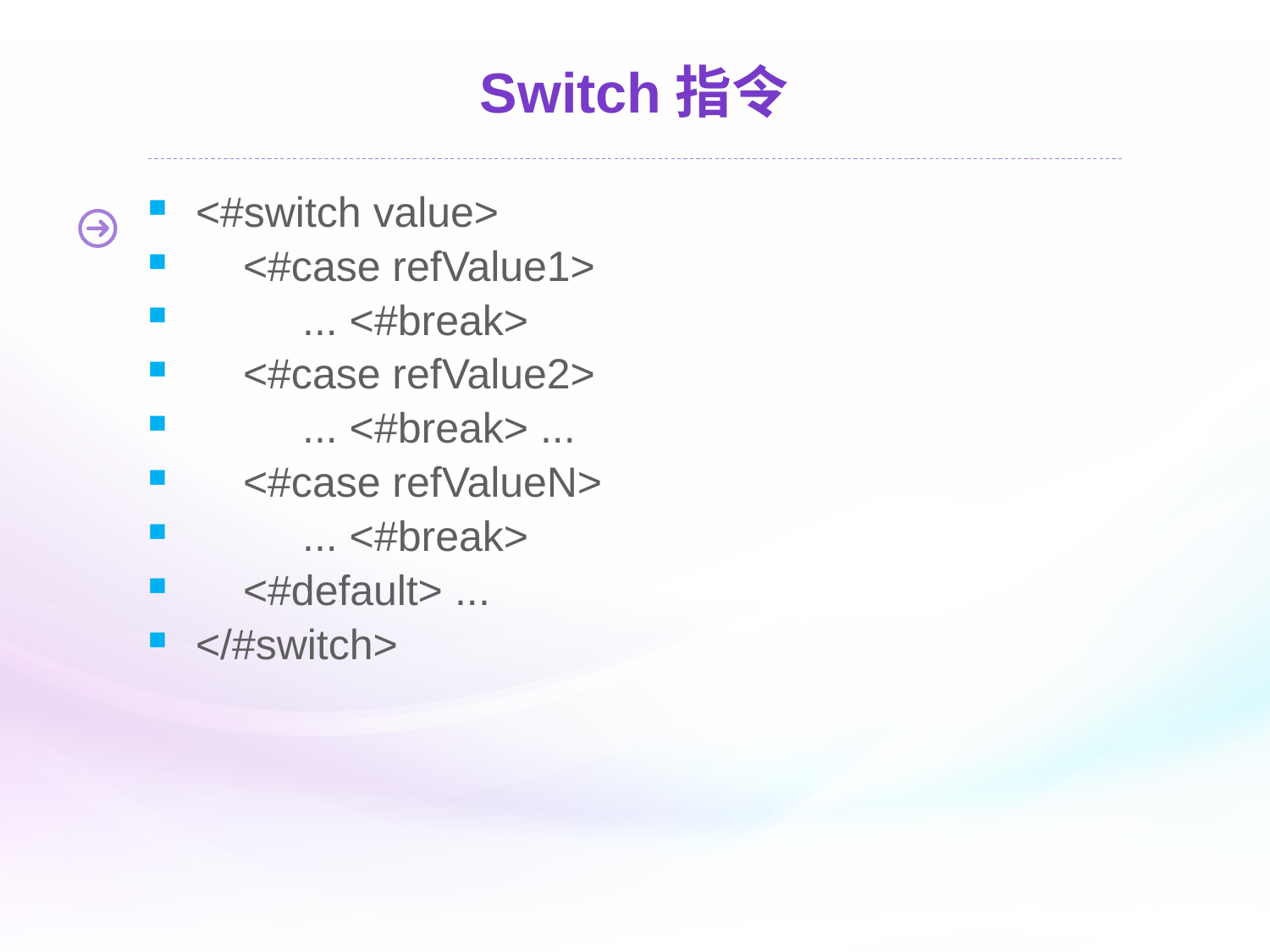

# Switch指令
<#switch value>
    <#case refValue1>
         ... <#break>
    <#case refValue2>
         ... <#break> ...
    <#case refValueN>
         ... <#break>
    <#default> ...
</#switch>